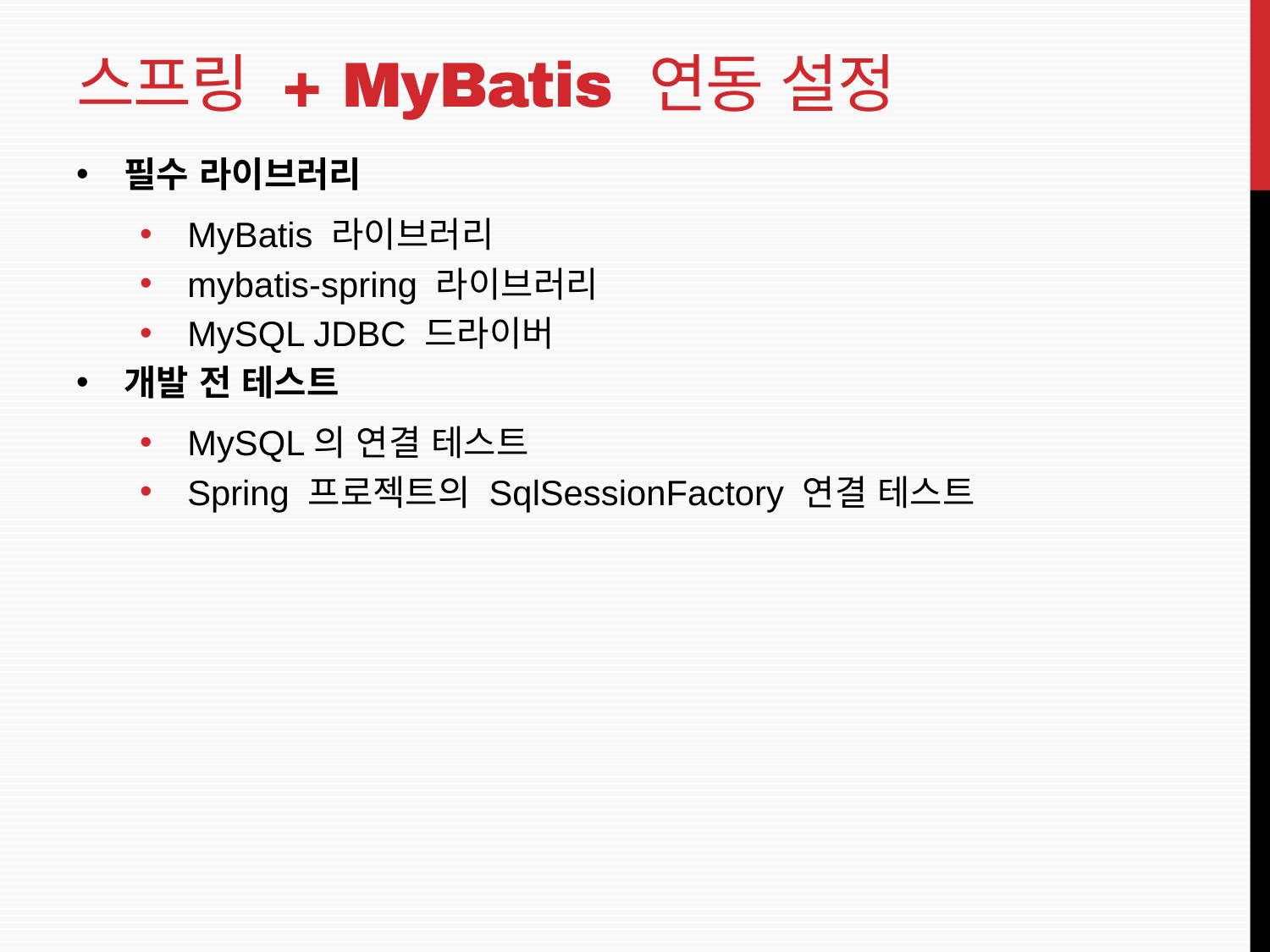

# 스프링 + MyBatis 연동 설정
필수 라이브러리
MyBatis 라이브러리
mybatis-spring 라이브러리
MySQL JDBC 드라이버
개발 전 테스트
MySQL의 연결 테스트
Spring 프로젝트의 SqlSessionFactory 연결 테스트